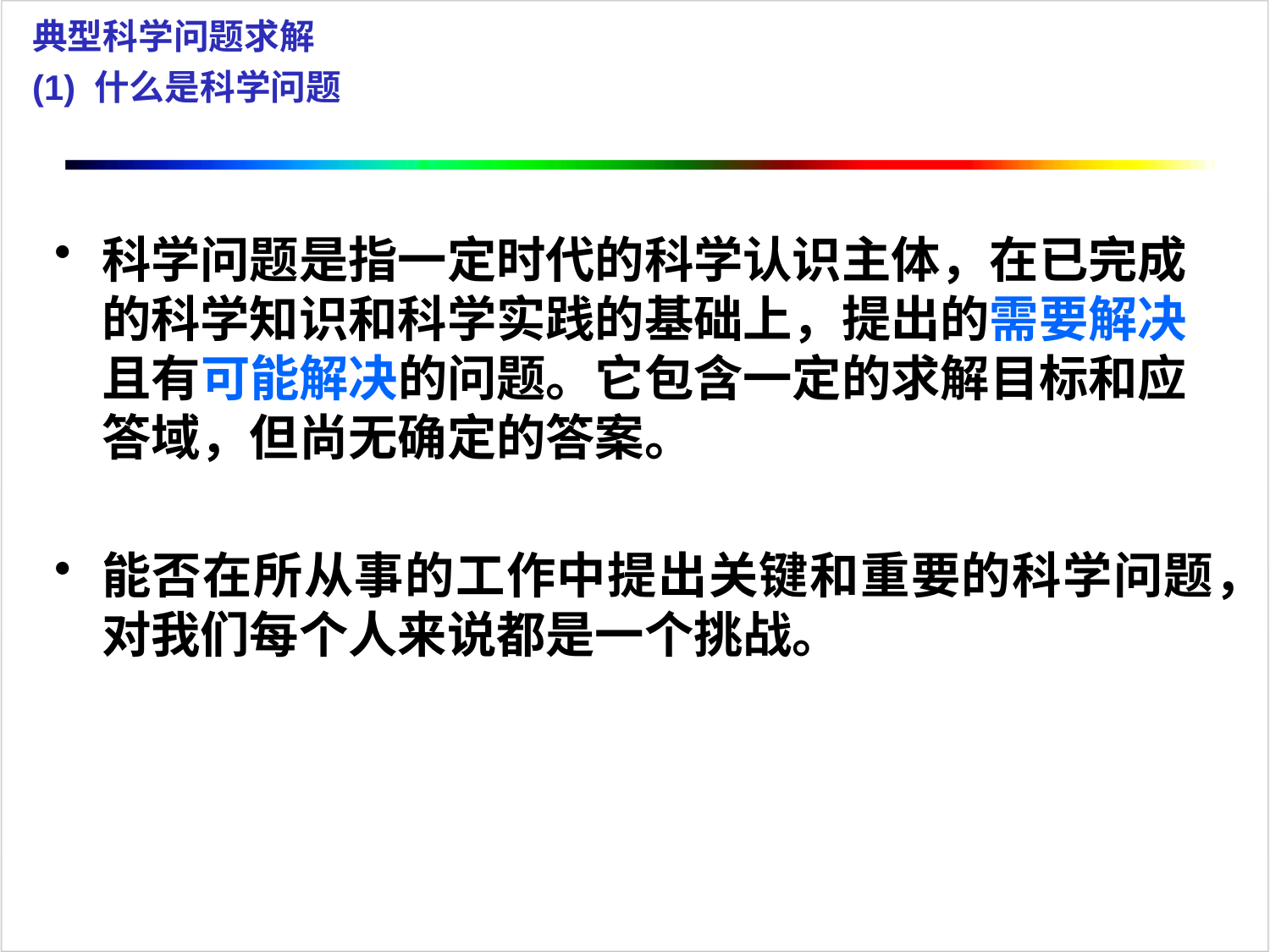

典型科学问题求解
(1) 什么是科学问题
科学问题是指一定时代的科学认识主体，在已完成的科学知识和科学实践的基础上，提出的需要解决且有可能解决的问题。它包含一定的求解目标和应答域，但尚无确定的答案。

能否在所从事的工作中提出关键和重要的科学问题，对我们每个人来说都是一个挑战。